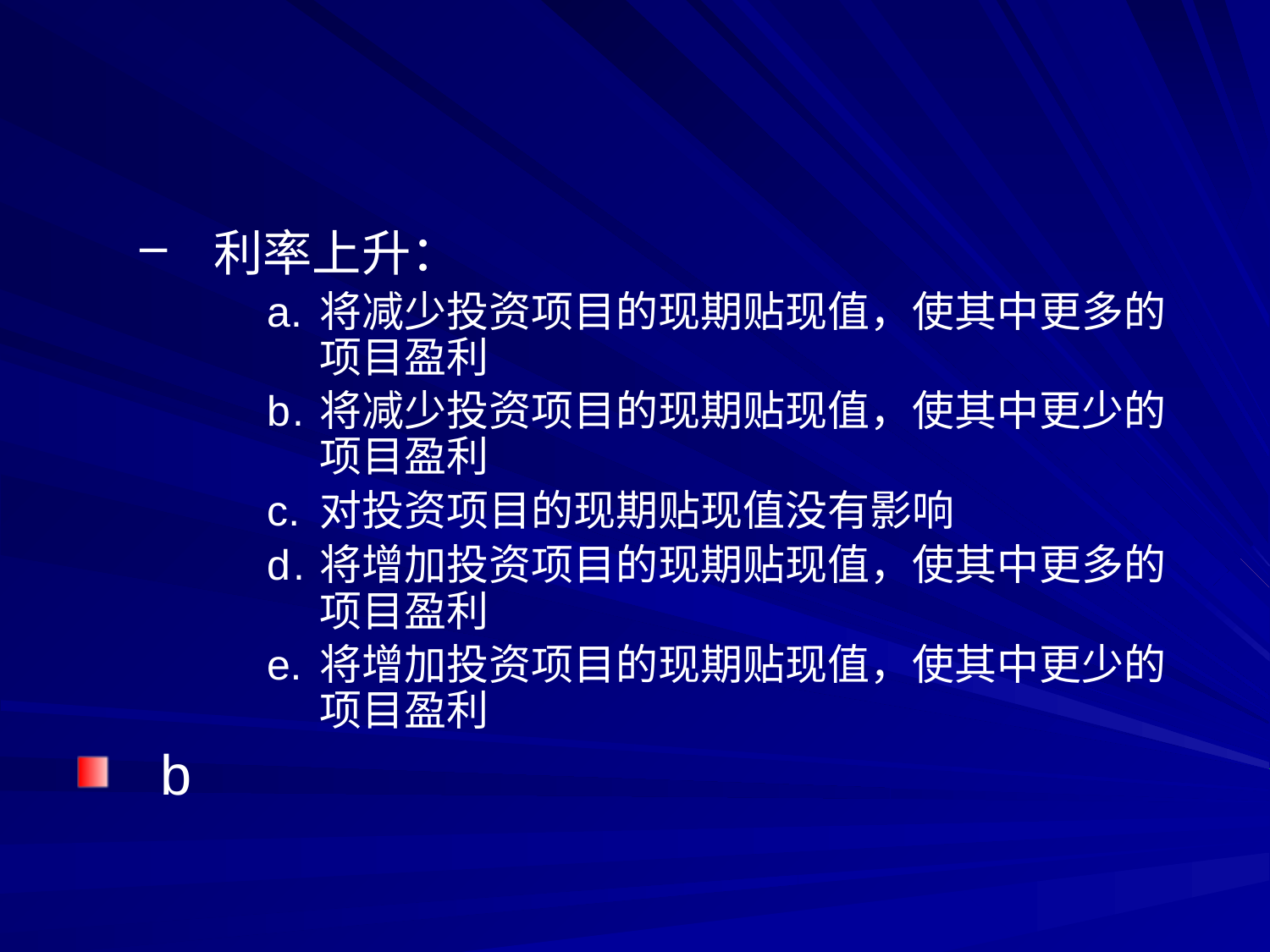

#
利率上升：
将减少投资项目的现期贴现值，使其中更多的项目盈利
将减少投资项目的现期贴现值，使其中更少的项目盈利
对投资项目的现期贴现值没有影响
将增加投资项目的现期贴现值，使其中更多的项目盈利
将增加投资项目的现期贴现值，使其中更少的项目盈利
b